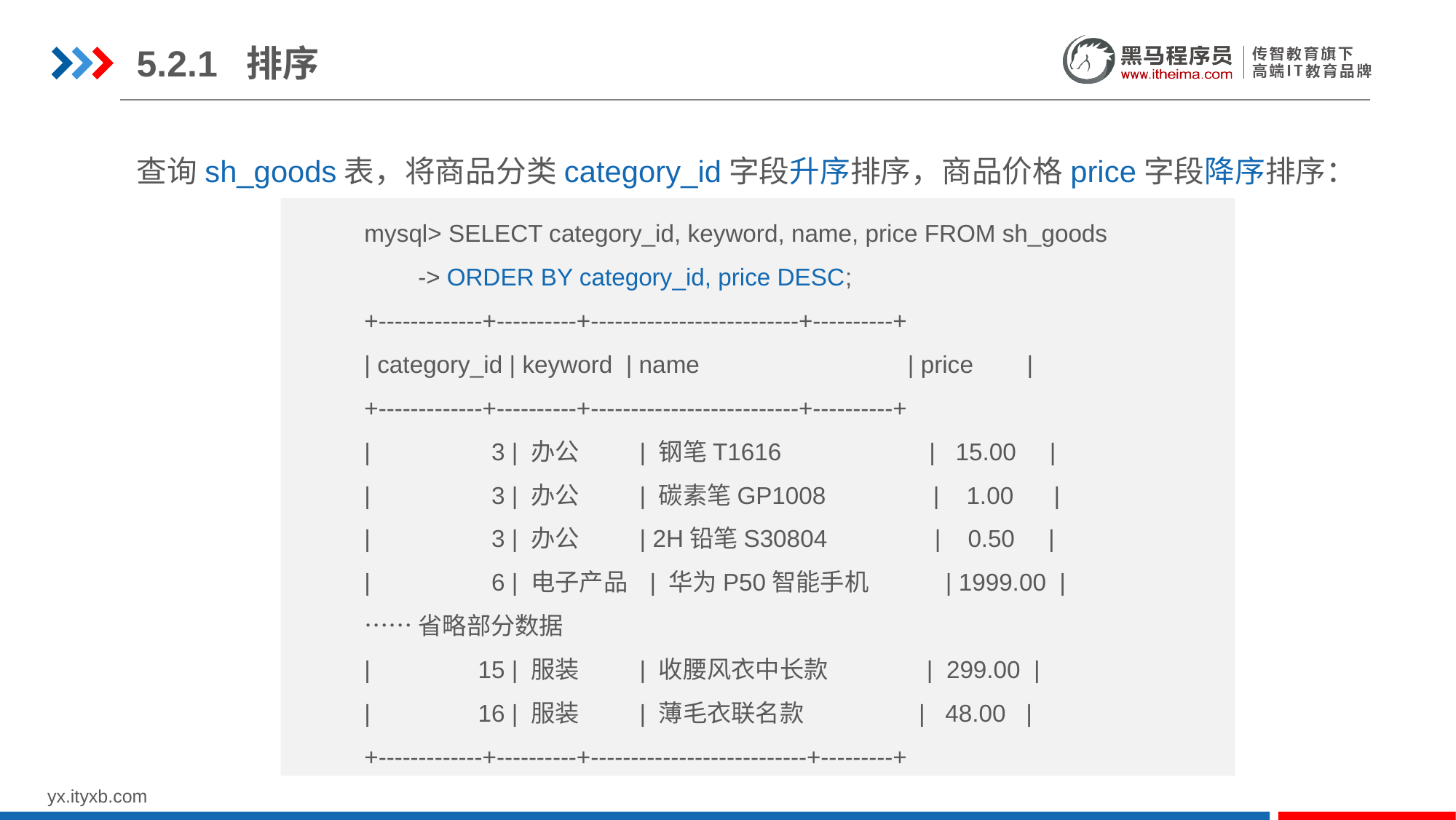

5.2.1  排序
查询sh_goods表，将商品分类category_id字段升序排序，商品价格price字段降序排序：
mysql> SELECT category_id, keyword, name, price FROM sh_goods
        -> ORDER BY category_id, price DESC;
+-------------+----------+--------------------------+----------+
| category_id | keyword  | name                               | price        |
+-------------+----------+--------------------------+----------+
|                  3 | 办公          | 钢笔T1616                      |   15.00     |
|                  3 | 办公          | 碳素笔GP1008                |    1.00      |
|                  3 | 办公          | 2H铅笔S30804                |    0.50     |
|                  6 | 电子产品   | 华为P50智能手机             | 1999.00  |
……省略部分数据
|                15 | 服装          | 收腰风衣中长款                 |  299.00  |
|                16 | 服装          | 薄毛衣联名款                    |   48.00   |
+-------------+----------+---------------------------+---------+